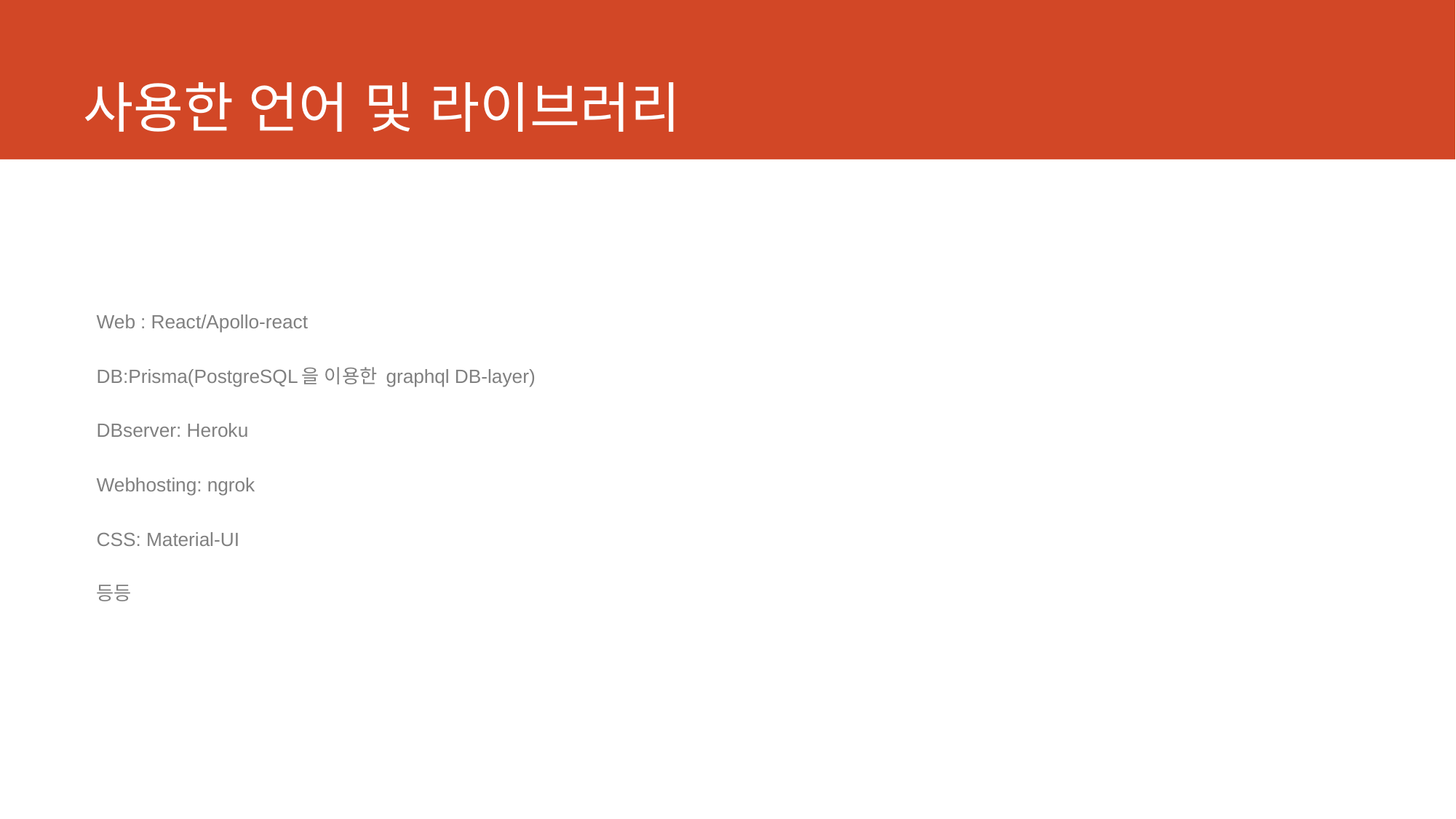

# 사용한 언어 및 라이브러리

Web : React/Apollo-react
DB:Prisma(PostgreSQL을 이용한 graphql DB-layer)
DBserver: Heroku
Webhosting: ngrok
CSS: Material-UI
등등